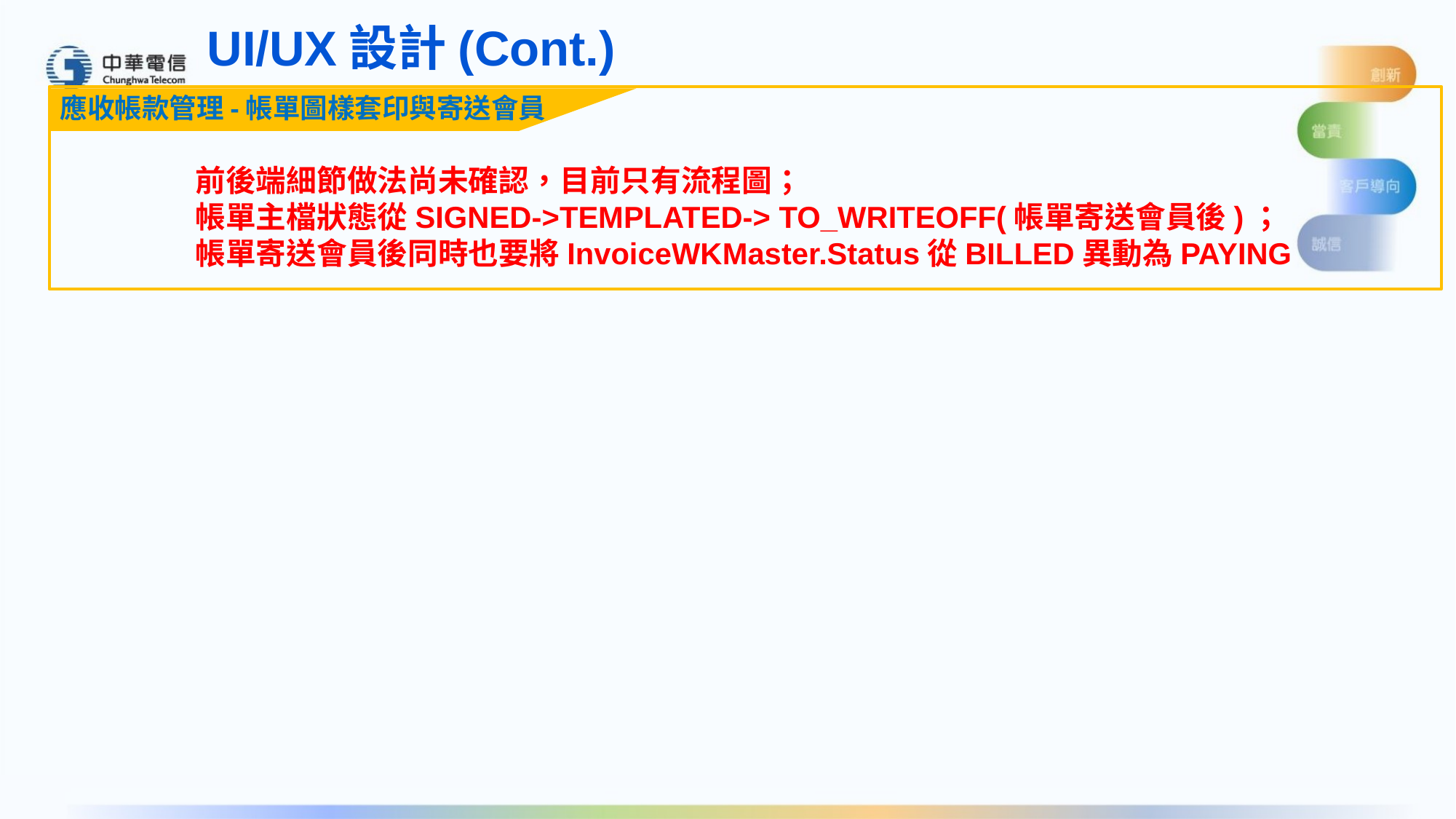

UI/UX設計(Cont.)
應收帳款管理-帳單圖樣套印與寄送會員

前後端細節做法尚未確認，目前只有流程圖；
帳單主檔狀態從SIGNED->TEMPLATED-> TO_WRITEOFF(帳單寄送會員後)；
帳單寄送會員後同時也要將InvoiceWKMaster.Status從BILLED異動為PAYING